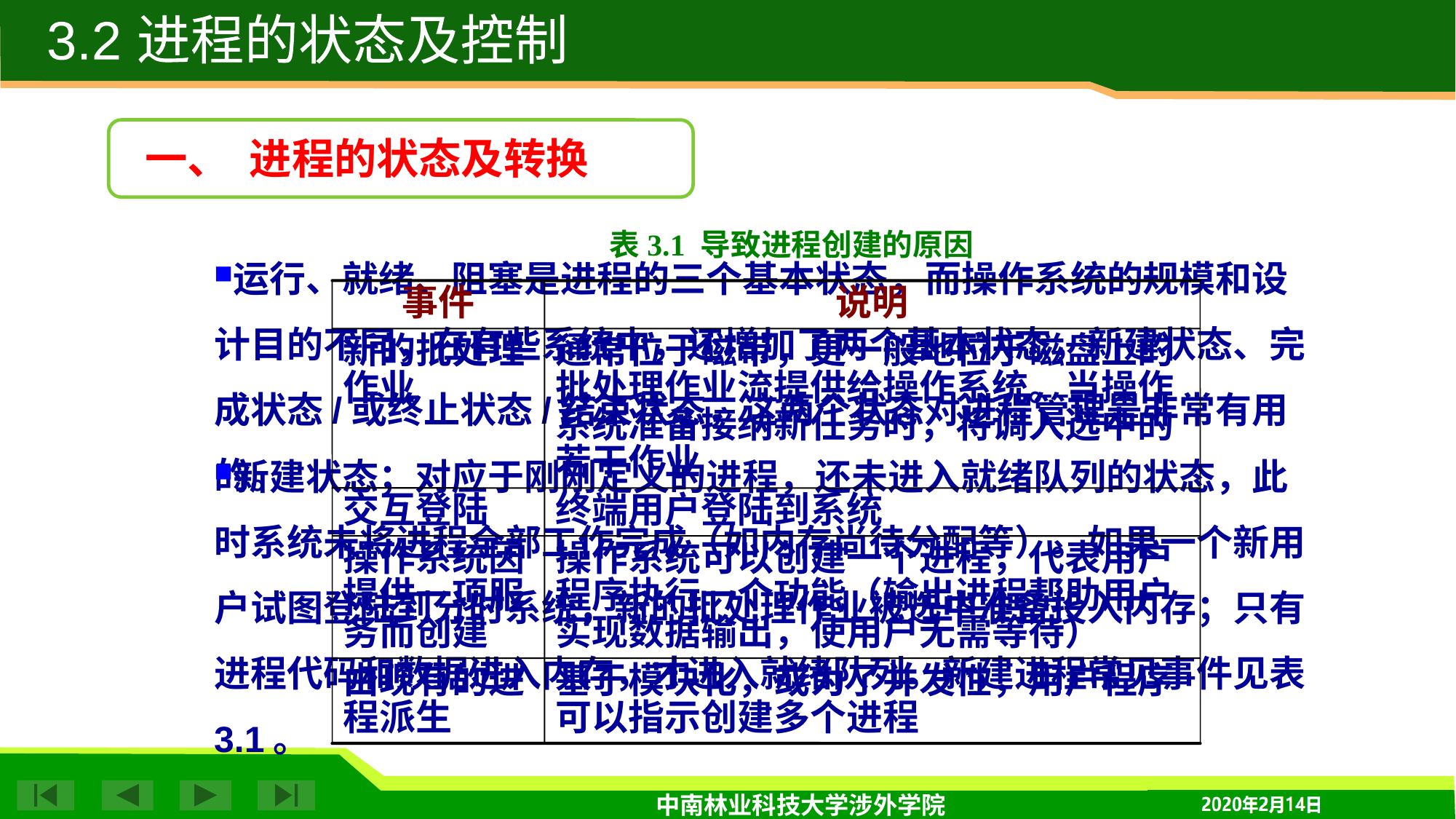

3.2 进程的状态及控制

一、  进程的状态及转换
表3.1 导致进程创建的原因
事件

说明

新的批处理作业

通常位于磁带，更一般地位于磁盘上的批处理作业流提供给操作系统。当操作系统准备接纳新任务时，将调入选中的若干作业
交互登陆

终端用户登陆到系统
操作系统因提供一项服务而创建

操作系统可以创建一个进程，代表用户程序执行一个功能（输出进程帮助用户实现数据输出，使用户无需等待）
由现有的进程派生

基于模块化，或为了并发性，用户程序可以指示创建多个进程

运行、就绪、阻塞是进程的三个基本状态，而操作系统的规模和设计目的不同，在有些系统中，还增加了两个基本状态，新建状态、完成状态/或终止状态/结束状态，这两个状态对进程管理是非常有用的。
新建状态；对应于刚刚定义的进程，还未进入就绪队列的状态，此时系统未将进程全部工作完成（如内存尚待分配等）。如果一个新用户试图登陆到分时系统，新的批处理作业被选中准备投入内存；只有进程代码和数据进入内存，才进入就绪队列。新建进程常见事件见表3.1。